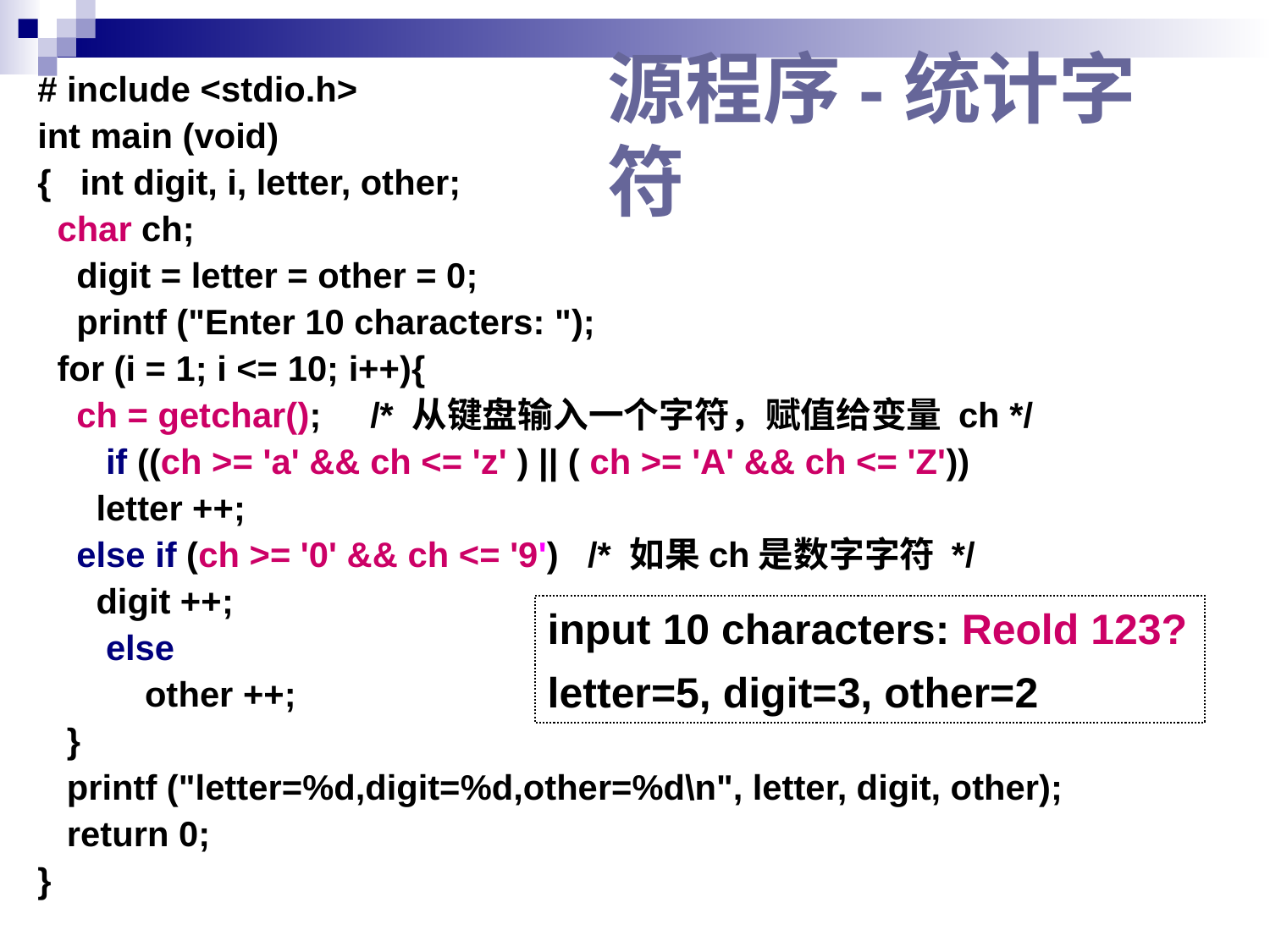

# include <stdio.h>
int main (void)
{   int digit, i, letter, other;
  char ch;
    digit = letter = other = 0;
    printf ("Enter 10 characters: ");
  for (i = 1; i <= 10; i++){
    ch = getchar();     /* 从键盘输入一个字符，赋值给变量 ch */
       if ((ch >= 'a' && ch <= 'z' ) || ( ch >= 'A' && ch <= 'Z'))
      letter ++;
    else if (ch >= '0' && ch <= '9')   /* 如果ch是数字字符 */
      digit ++;
       else
           other ++;
   }
   printf ("letter=%d,digit=%d,other=%d\n", letter, digit, other);
   return 0;
}
# 源程序-统计字符
input 10 characters: Reold 123?
letter=5, digit=3, other=2